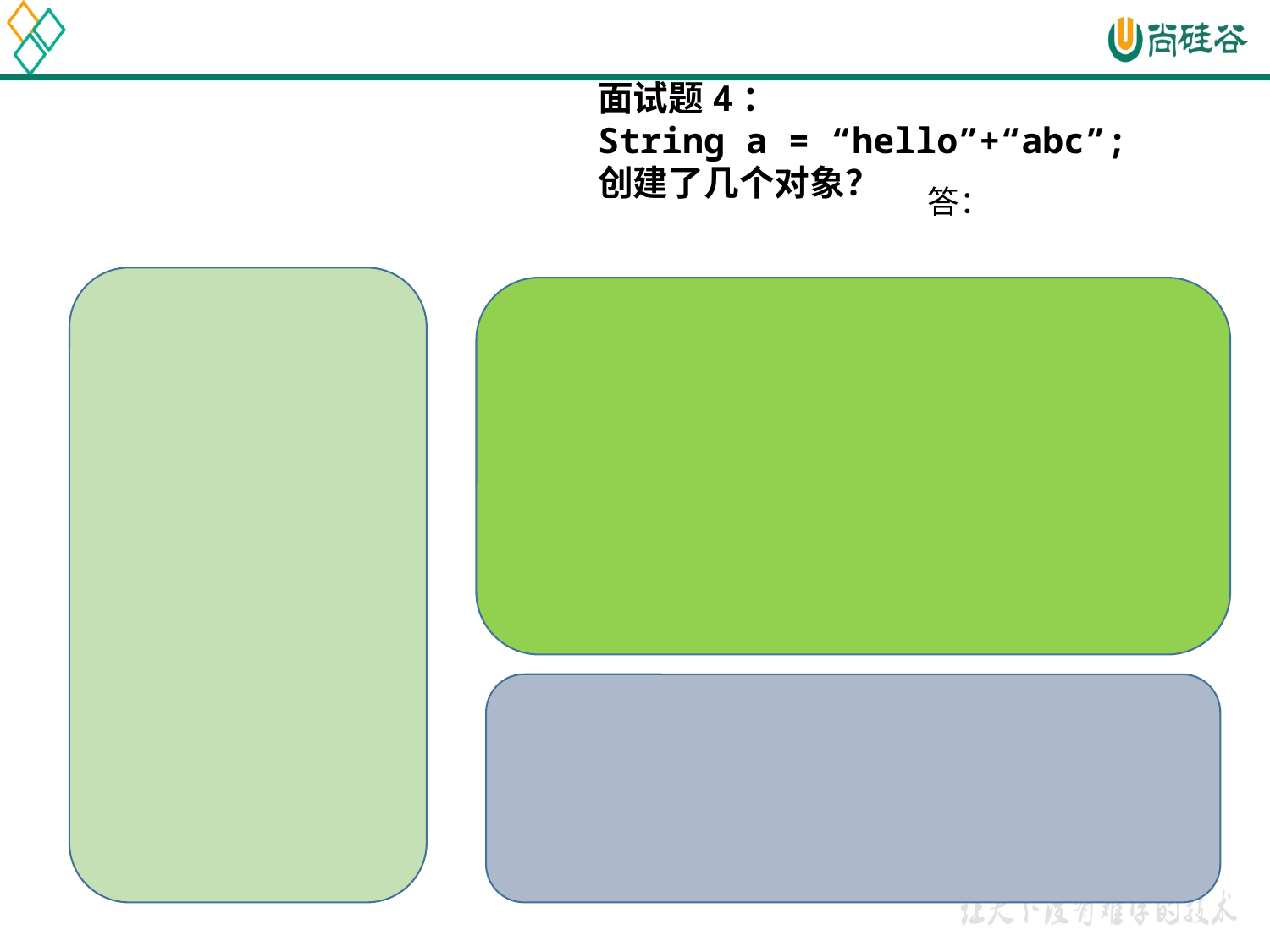

面试题4：
String a = “hello”+“abc”;
创建了几个对象？
答：